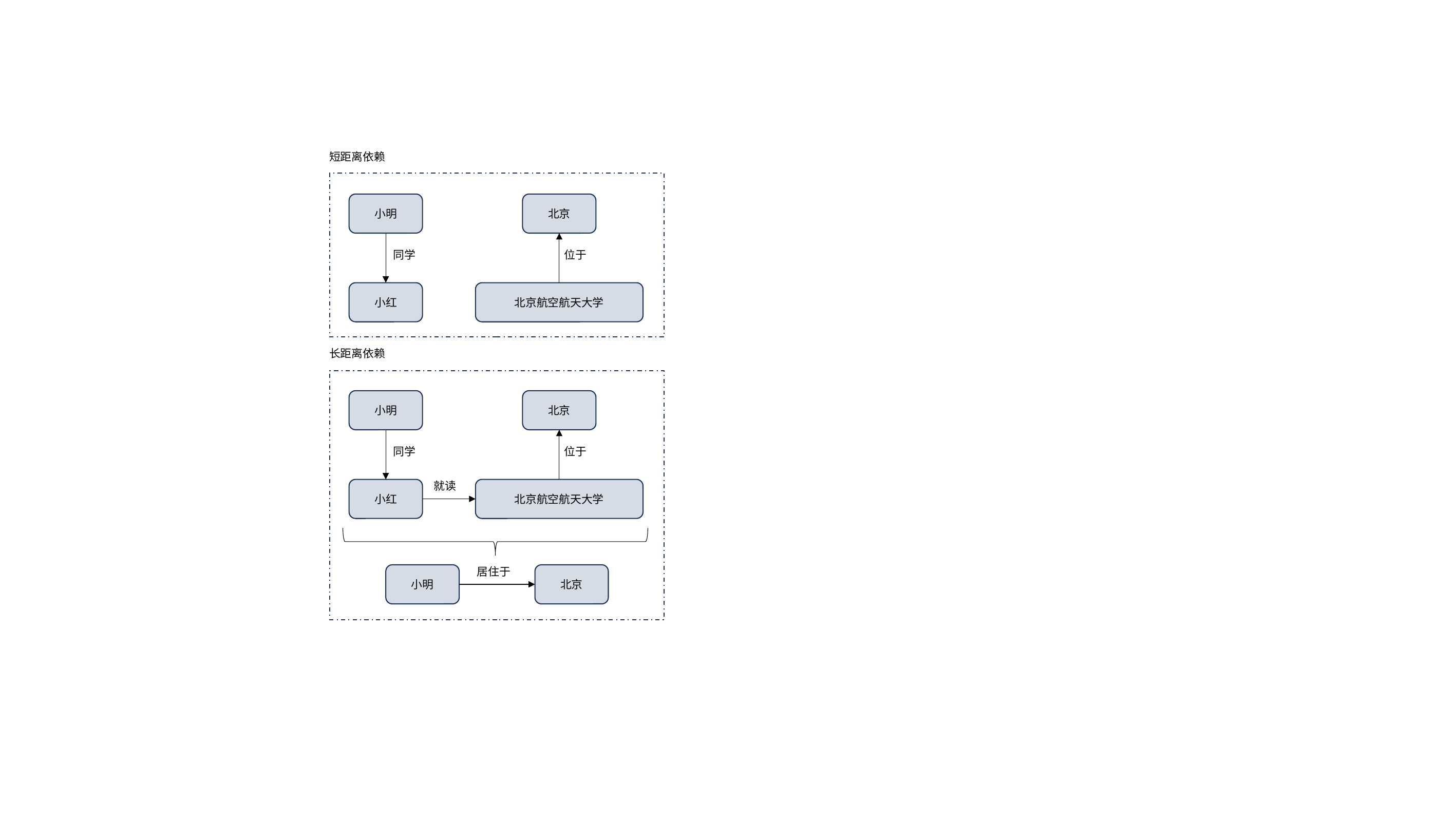

短距离依赖

小明
北京
同学
位于
小红
北京航空航天大学
长距离依赖

小明
北京
同学
位于
就读
小红
北京航空航天大学
居住于
小明
北京